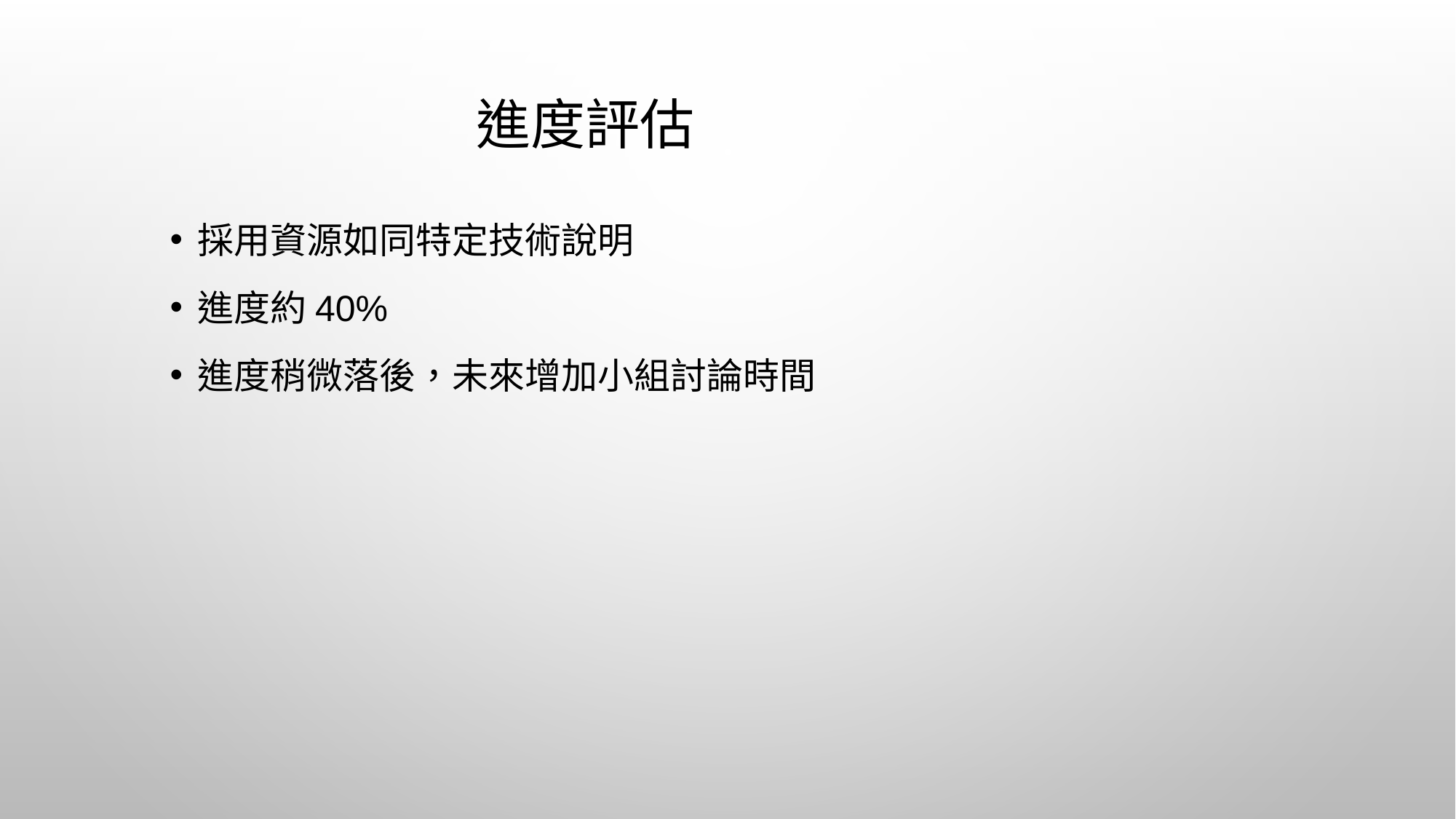

# 進度評估
採用資源如同特定技術說明
進度約40%
進度稍微落後，未來增加小組討論時間